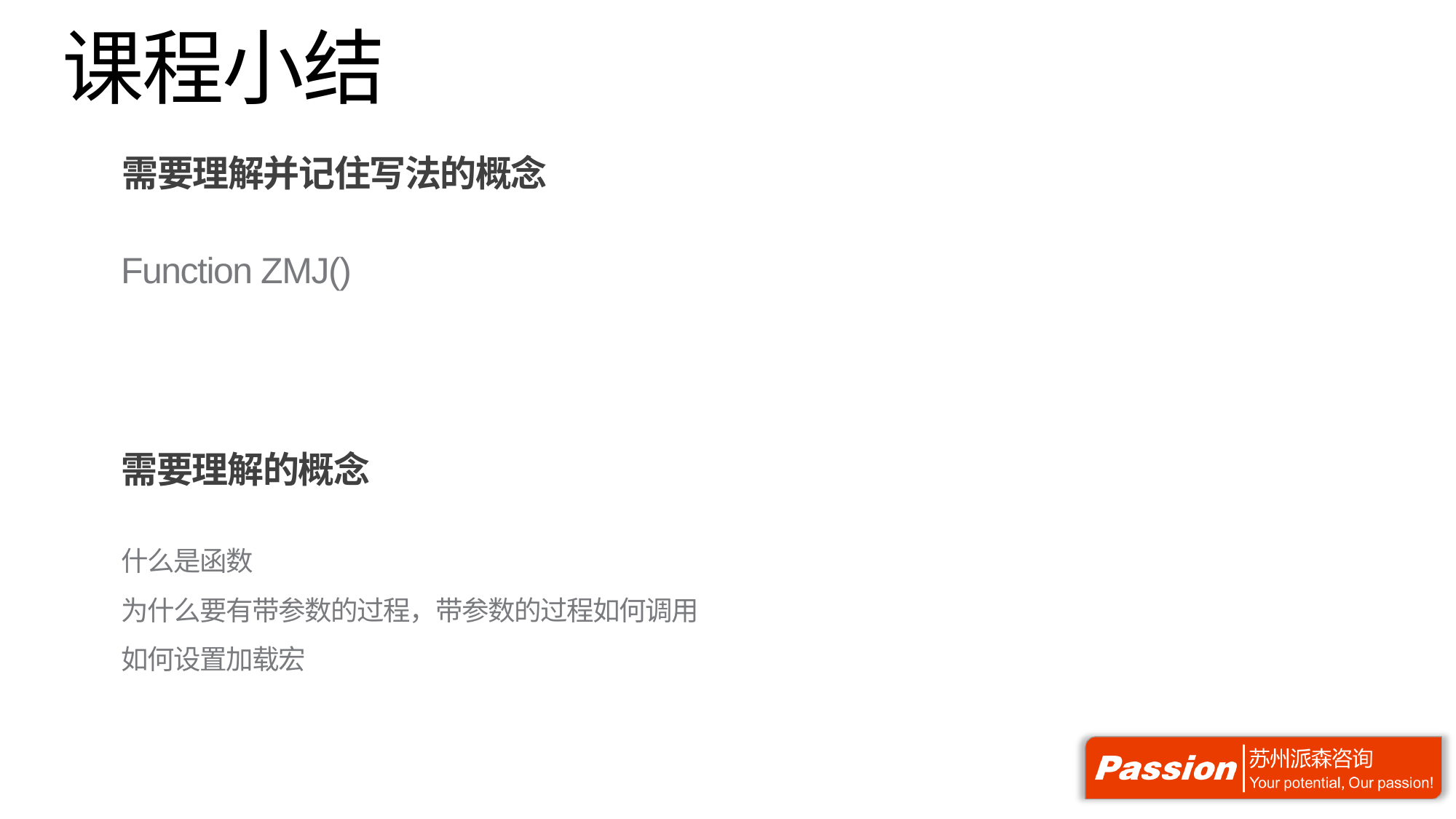

# 课程小结
需要理解并记住写法的概念
Function ZMJ()
需要理解的概念
什么是函数
为什么要有带参数的过程，带参数的过程如何调用
如何设置加载宏